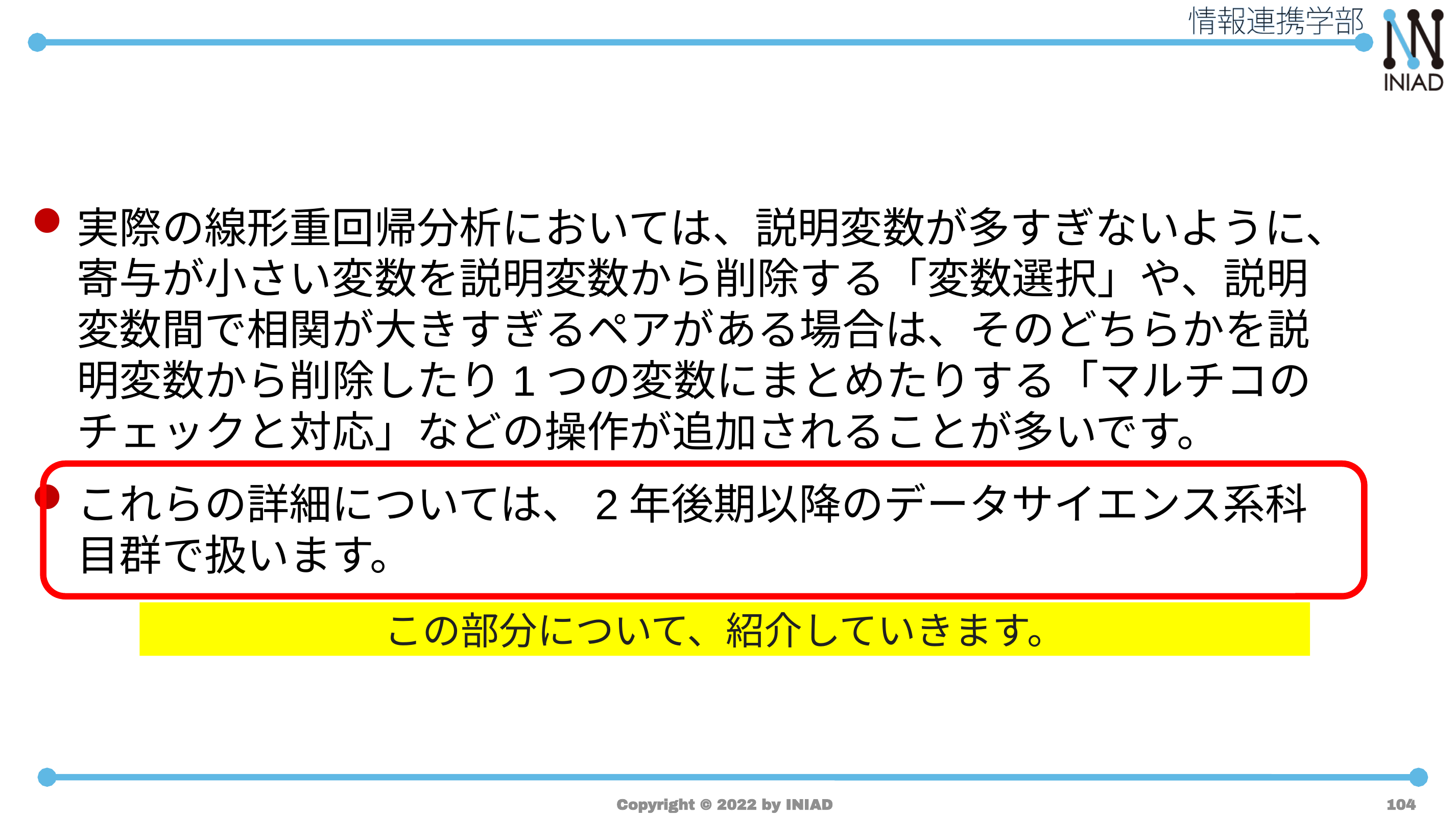

実際の線形重回帰分析においては、説明変数が多すぎないように、寄与が小さい変数を説明変数から削除する「変数選択」や、説明変数間で相関が大きすぎるペアがある場合は、そのどちらかを説明変数から削除したり1つの変数にまとめたりする「マルチコのチェックと対応」などの操作が追加されることが多いです。
これらの詳細については、2年後期以降のデータサイエンス系科目群で扱います。

この部分について、紹介していきます。
Copyright © 2022 by INIAD
104